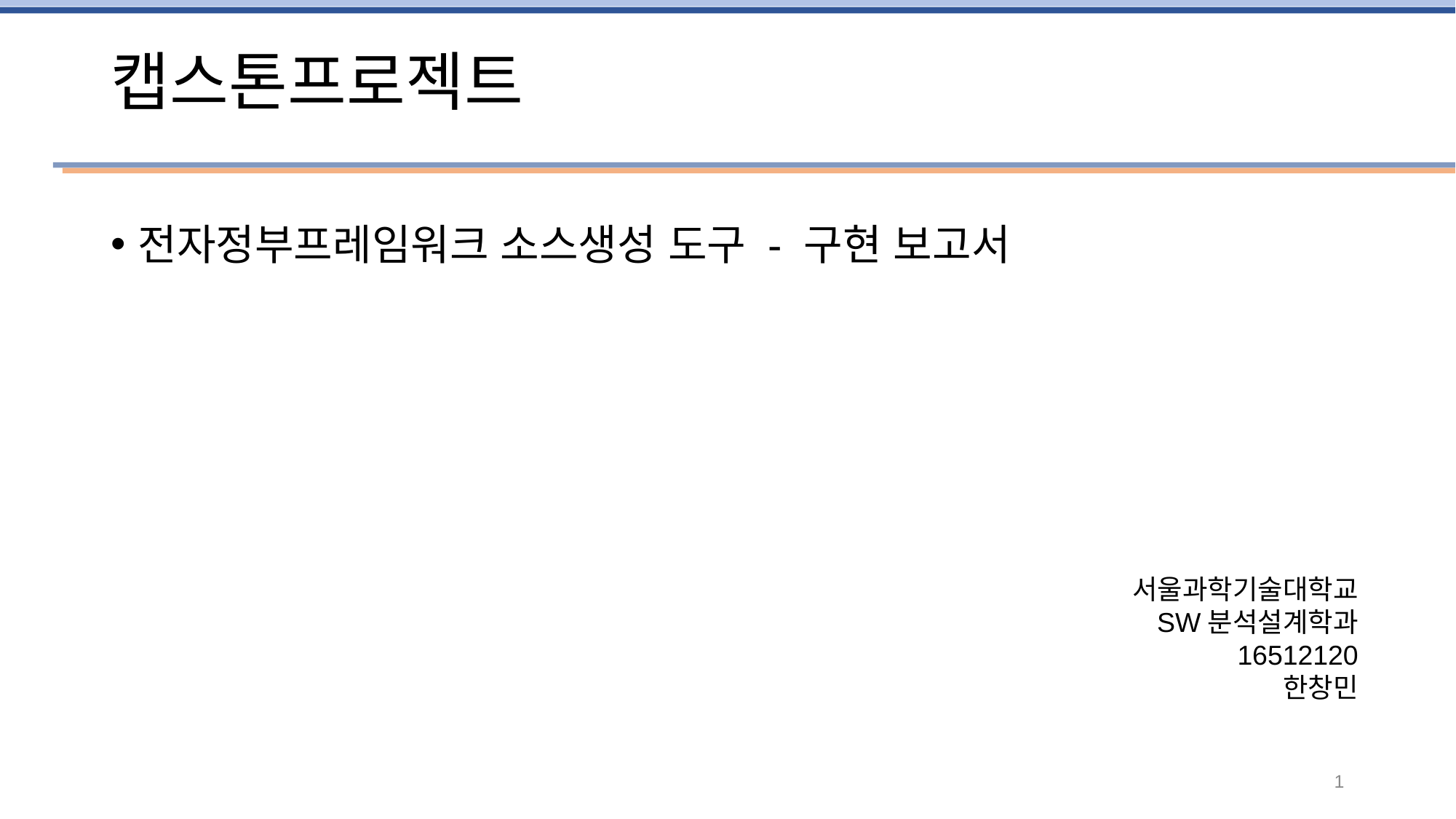

# 캡스톤프로젝트
전자정부프레임워크 소스생성 도구 - 구현 보고서
서울과학기술대학교
SW분석설계학과
16512120
한창민
1